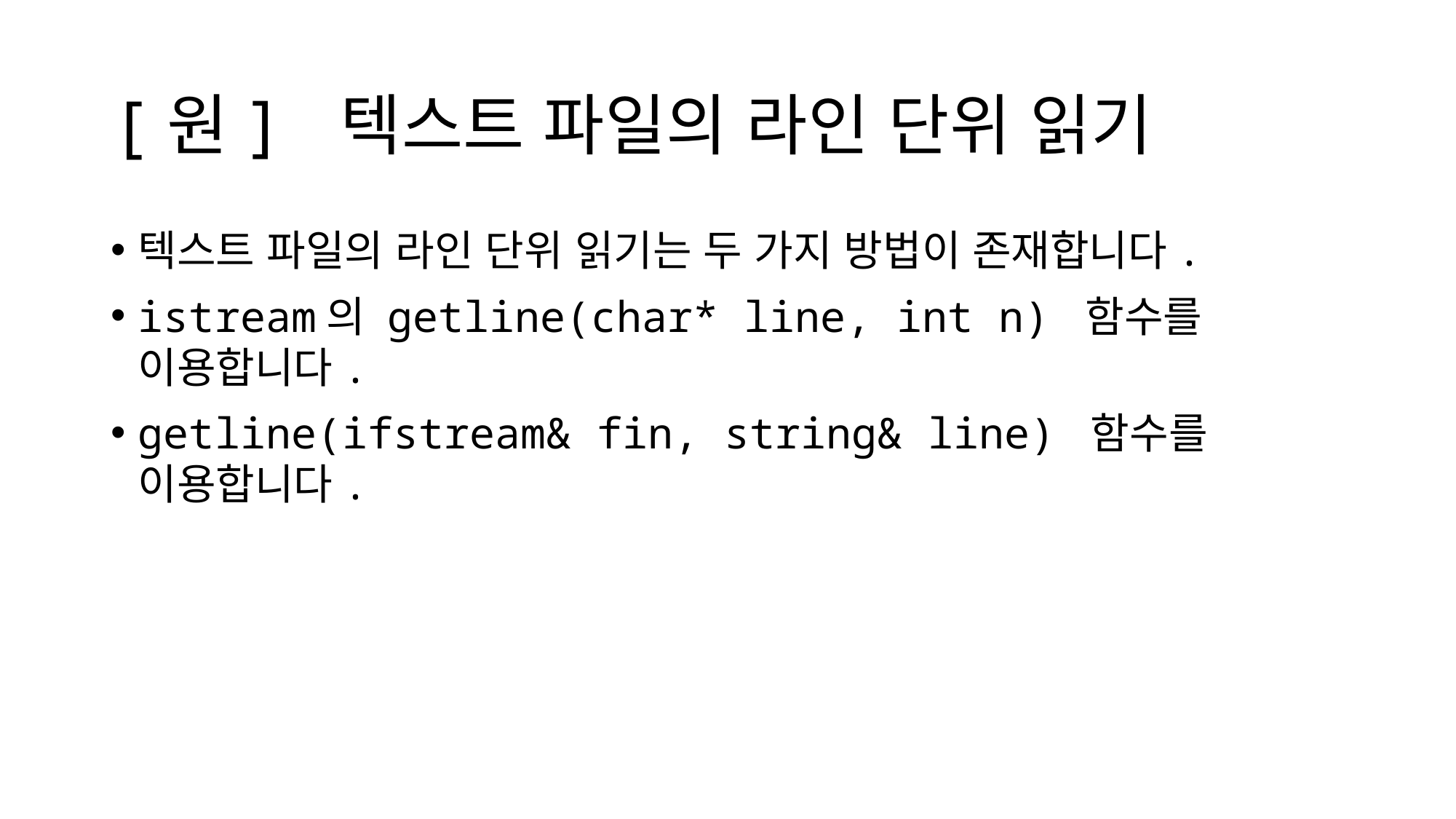

# [원] 텍스트 파일의 라인 단위 읽기
텍스트 파일의 라인 단위 읽기는 두 가지 방법이 존재합니다.
istream의 getline(char* line, int n) 함수를 이용합니다.
getline(ifstream& fin, string& line) 함수를 이용합니다.